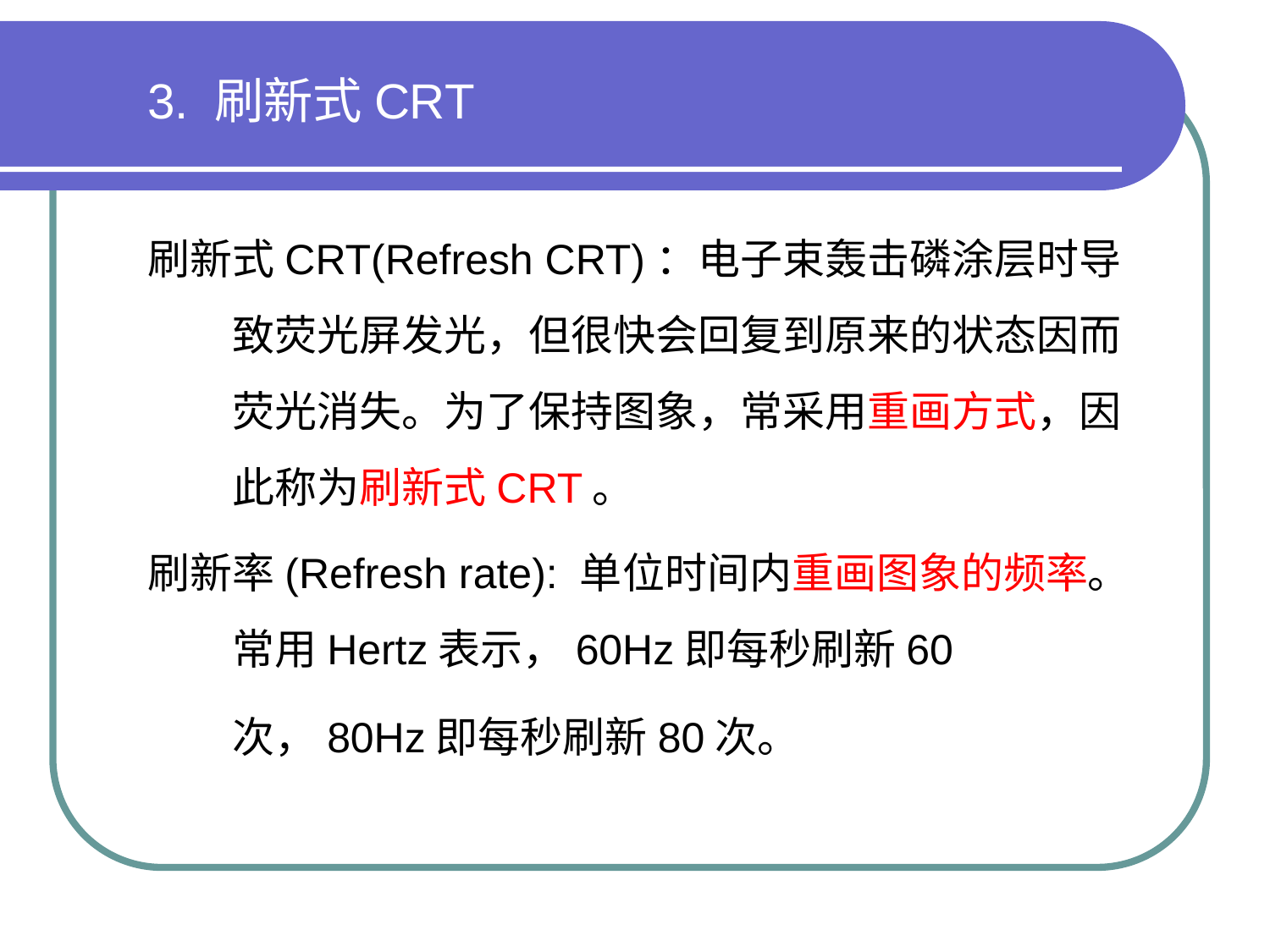

3. 刷新式CRT

刷新式CRT(Refresh CRT)：电子束轰击磷涂层时导致荧光屏发光，但很快会回复到原来的状态因而荧光消失。为了保持图象，常采用重画方式，因此称为刷新式CRT。
刷新率(Refresh rate): 单位时间内重画图象的频率。常用Hertz表示，60Hz即每秒刷新60次，80Hz即每秒刷新80次。